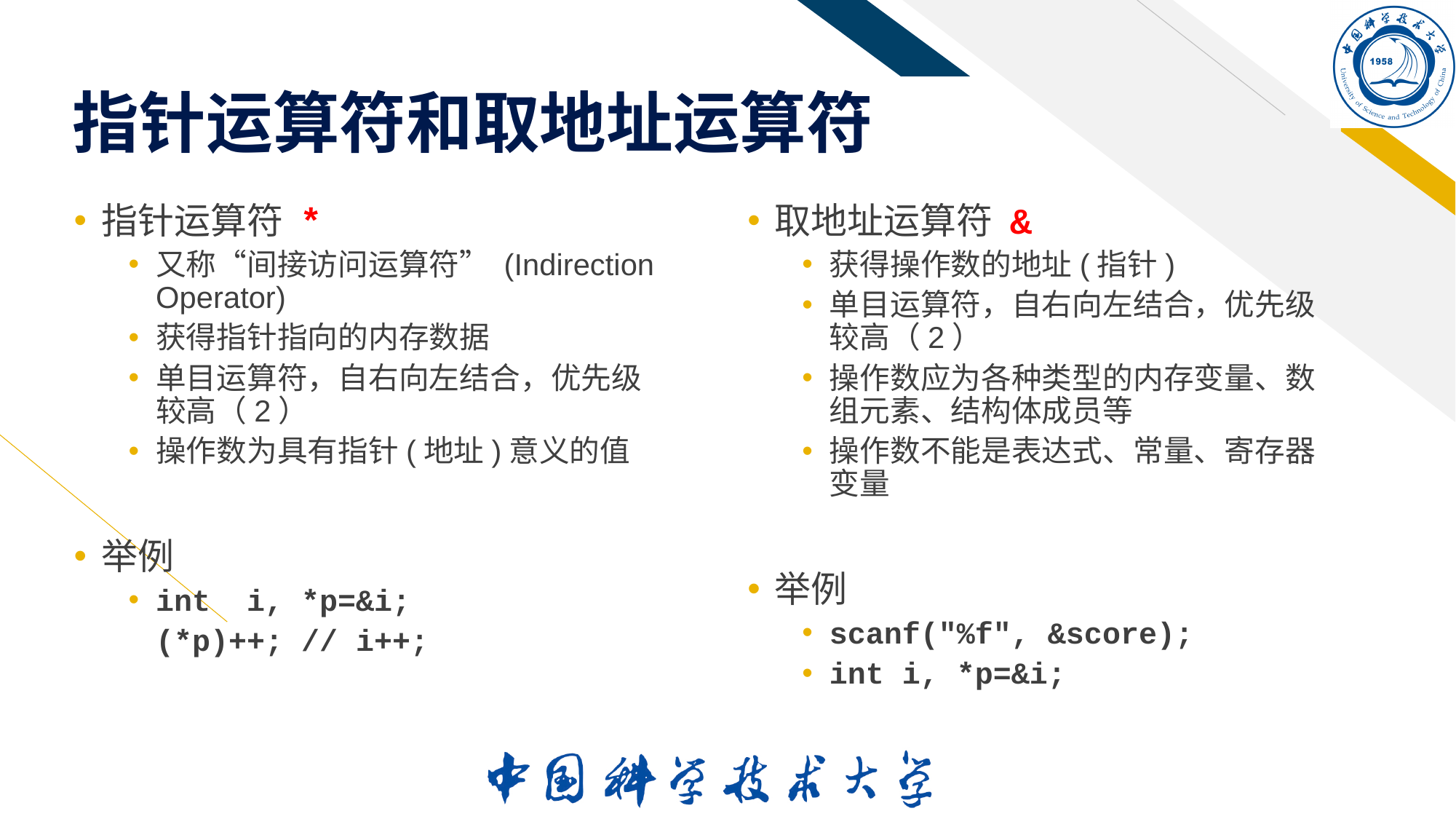

# 指针运算符和取地址运算符
指针运算符 *
又称“间接访问运算符” (Indirection Operator)
获得指针指向的内存数据
单目运算符，自右向左结合，优先级较高（2）
操作数为具有指针(地址)意义的值

举例
int  i, *p=&i;
	(*p)++; // i++;
取地址运算符 &
获得操作数的地址(指针)
单目运算符，自右向左结合，优先级较高（2）
操作数应为各种类型的内存变量、数组元素、结构体成员等
操作数不能是表达式、常量、寄存器变量

举例
scanf("%f", &score);
int i, *p=&i;